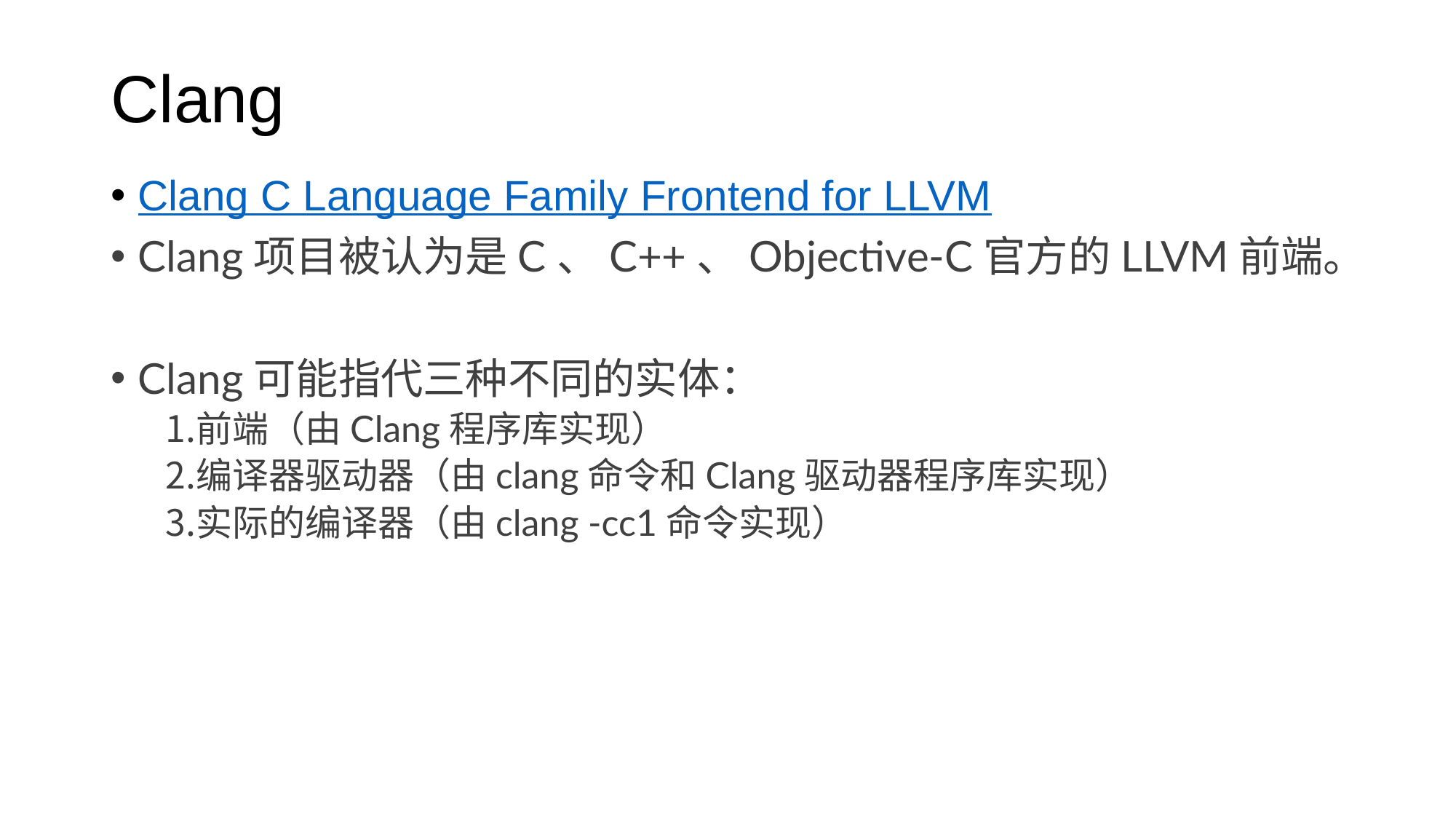

# Clang
Clang C Language Family Frontend for LLVM
Clang项目被认为是C、C++、Objective-C官方的LLVM前端。

Clang可能指代三种不同的实体：
前端（由Clang程序库实现）
编译器驱动器（由clang命令和Clang驱动器程序库实现）
实际的编译器（由clang -cc1命令实现）